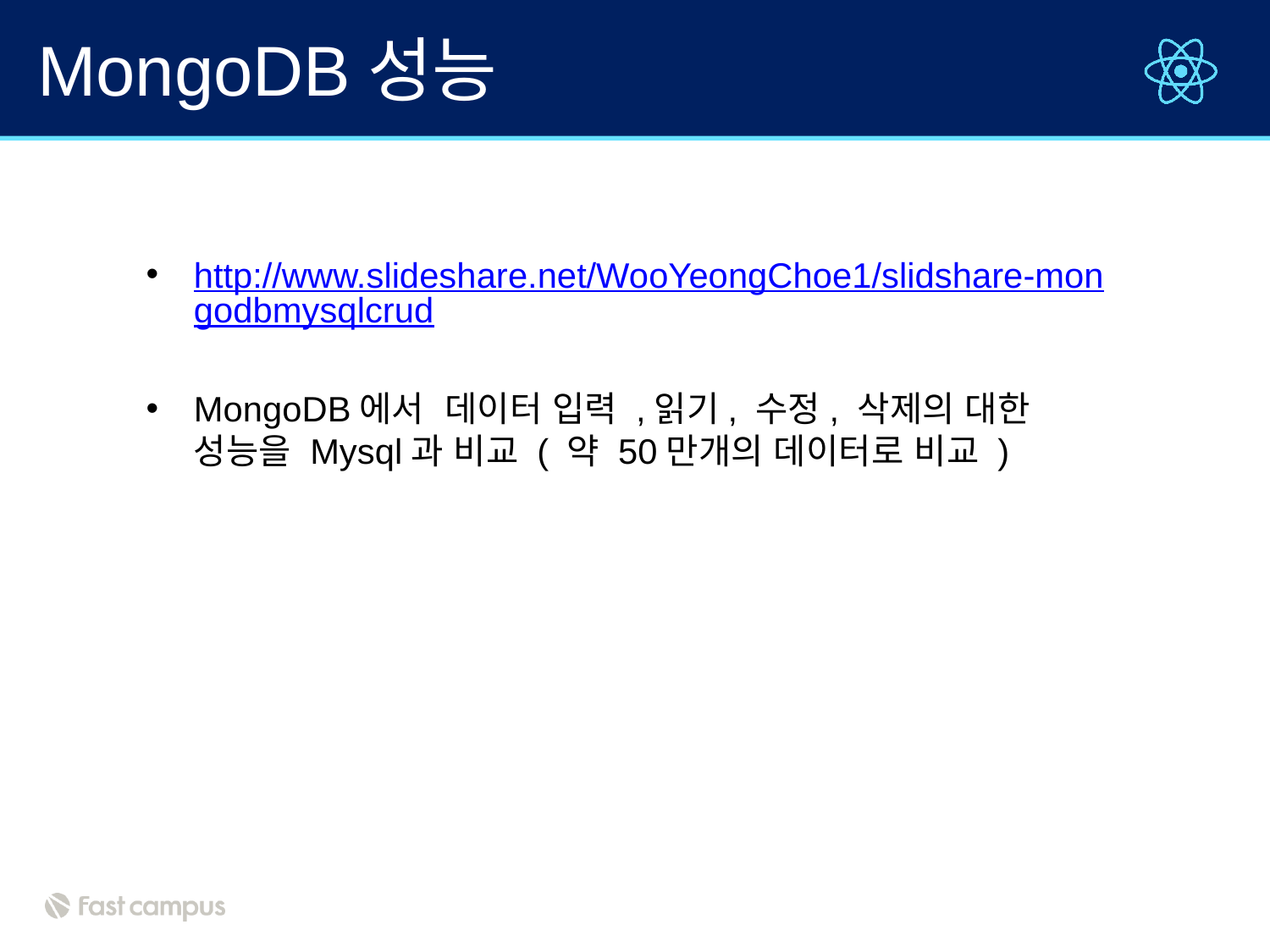

# MongoDB성능
http://www.slideshare.net/WooYeongChoe1/slidshare-mongodbmysqlcrud

MongoDB에서  데이터 입력 ,읽기, 수정, 삭제의 대한 성능을 Mysql과 비교 ( 약 50만개의 데이터로 비교 )